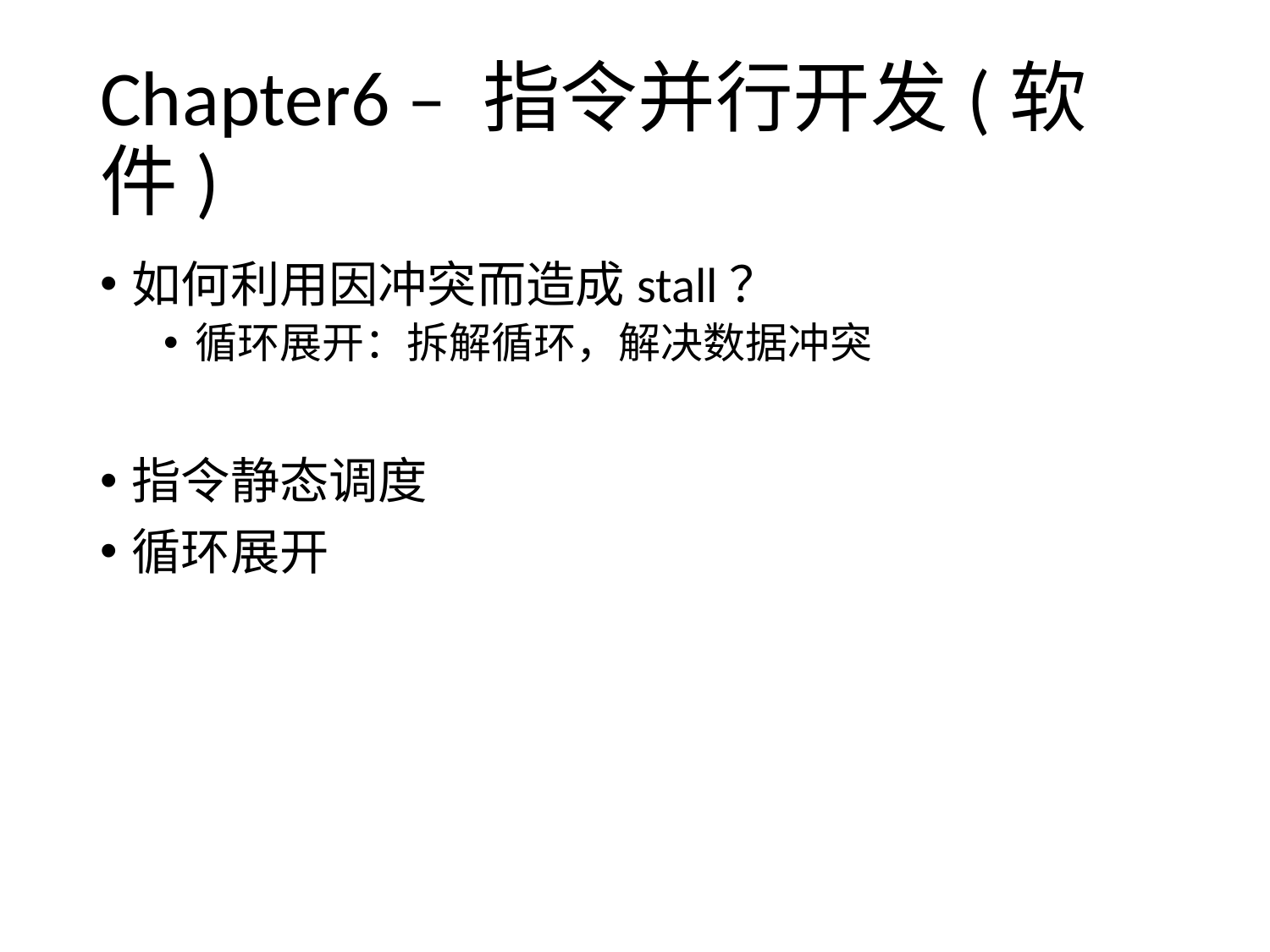

# Chapter6 – 指令并行开发(软件)
如何利用因冲突而造成stall？
循环展开：拆解循环，解决数据冲突

指令静态调度
循环展开